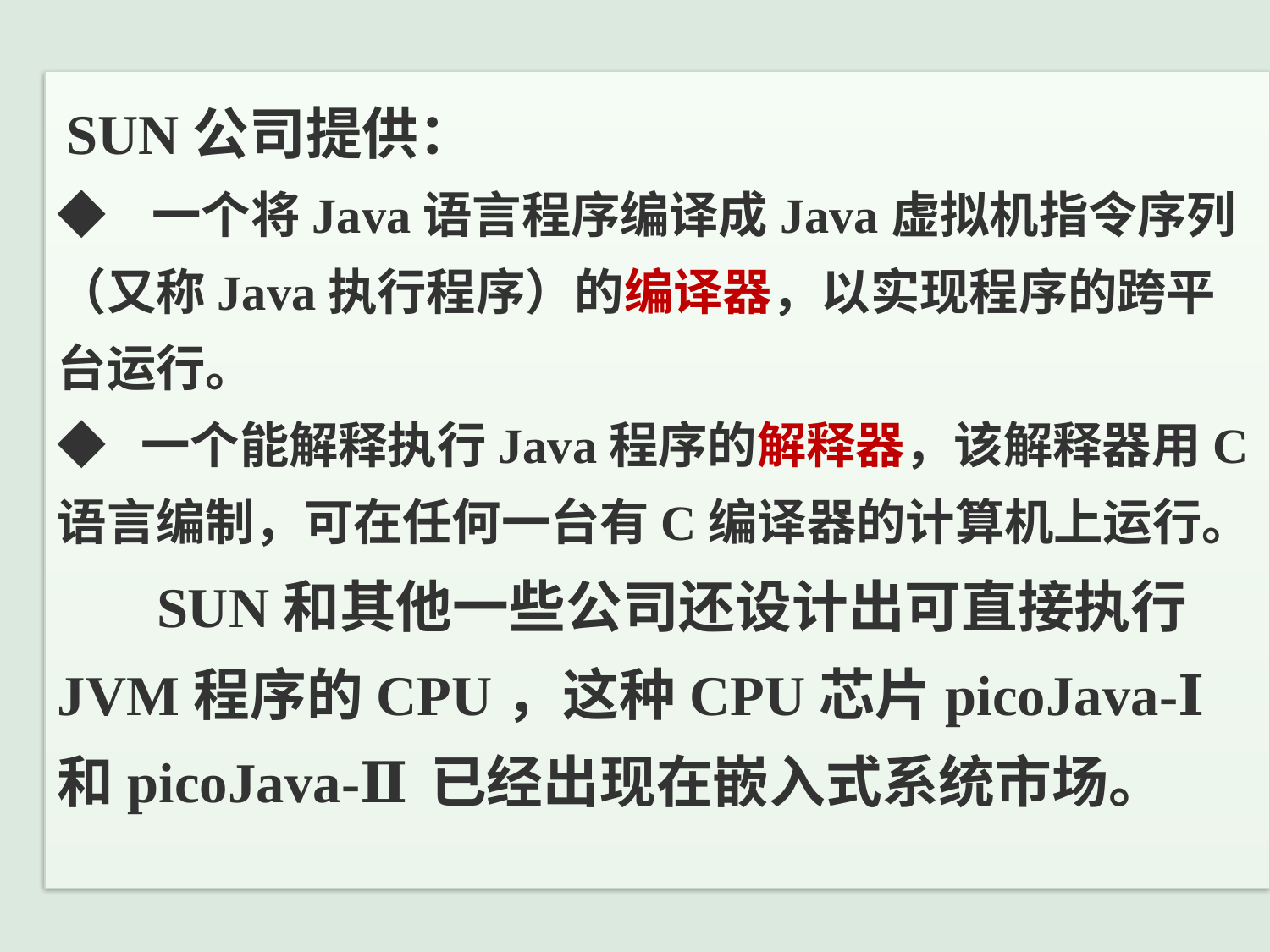

SUN公司提供：
◆   一个将Java语言程序编译成Java虚拟机指令序列（又称Java执行程序）的编译器，以实现程序的跨平台运行。
◆  一个能解释执行Java程序的解释器，该解释器用C语言编制，可在任何一台有C编译器的计算机上运行。
       SUN和其他一些公司还设计出可直接执行JVM程序的CPU，这种CPU芯片picoJava-Ⅰ和picoJava-Ⅱ已经出现在嵌入式系统市场。

41